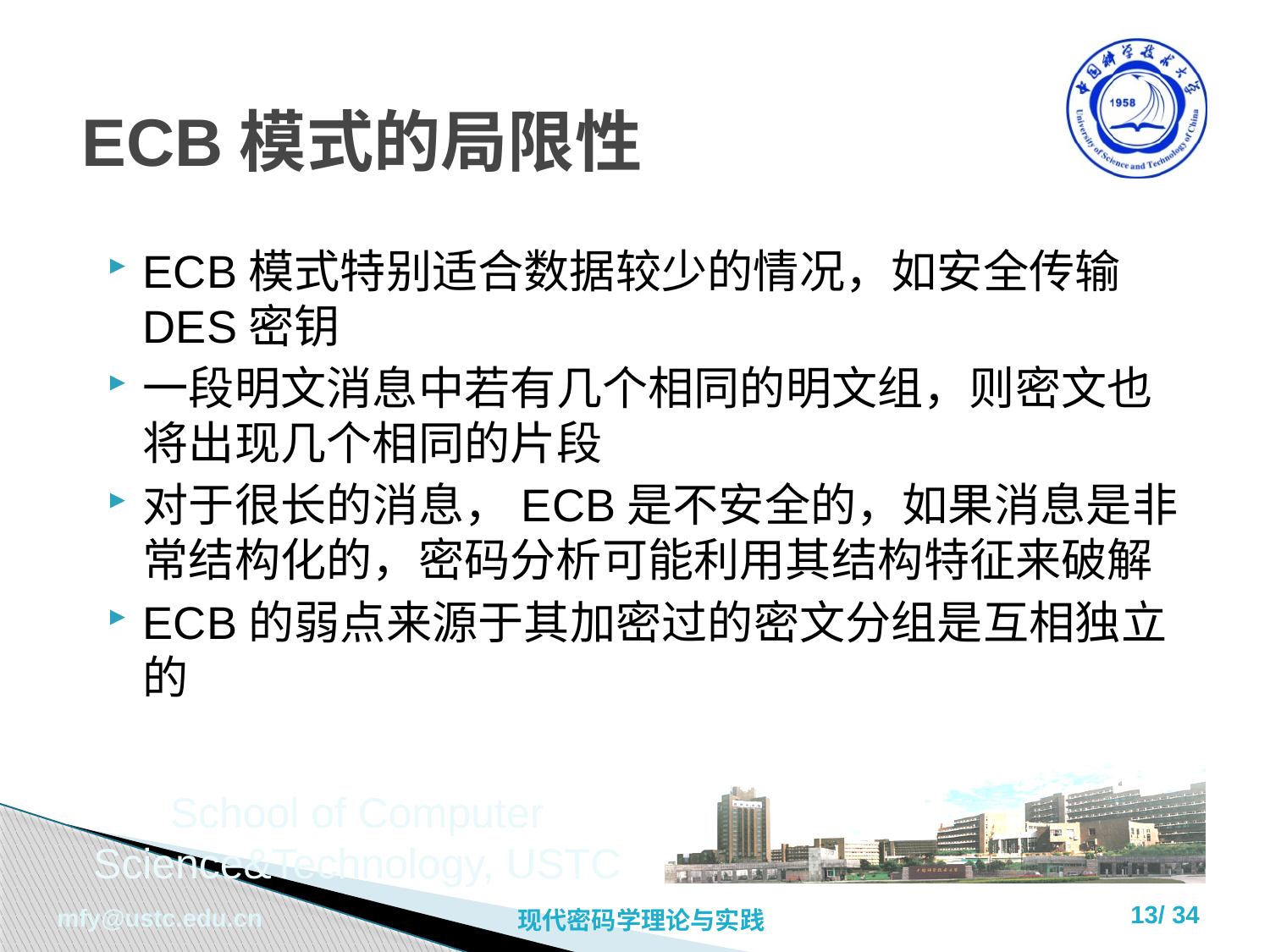

# ECB模式的局限性
ECB模式特别适合数据较少的情况，如安全传输DES密钥
一段明文消息中若有几个相同的明文组，则密文也将出现几个相同的片段
对于很长的消息，ECB是不安全的，如果消息是非常结构化的，密码分析可能利用其结构特征来破解
ECB的弱点来源于其加密过的密文分组是互相独立的